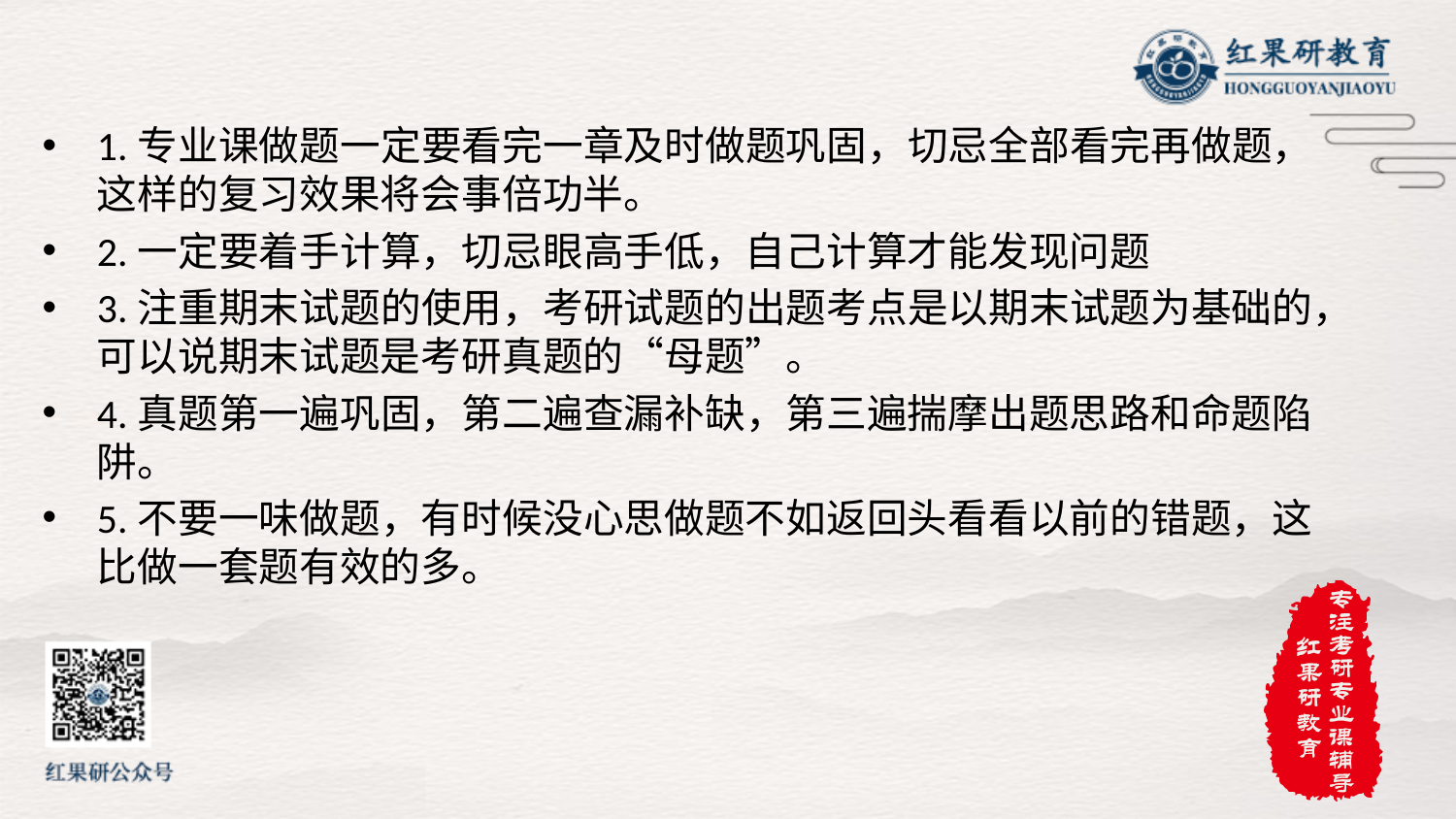

1.专业课做题一定要看完一章及时做题巩固，切忌全部看完再做题，这样的复习效果将会事倍功半。
2.一定要着手计算，切忌眼高手低，自己计算才能发现问题
3.注重期末试题的使用，考研试题的出题考点是以期末试题为基础的，可以说期末试题是考研真题的“母题”。
4.真题第一遍巩固，第二遍查漏补缺，第三遍揣摩出题思路和命题陷阱。
5.不要一味做题，有时候没心思做题不如返回头看看以前的错题，这比做一套题有效的多。